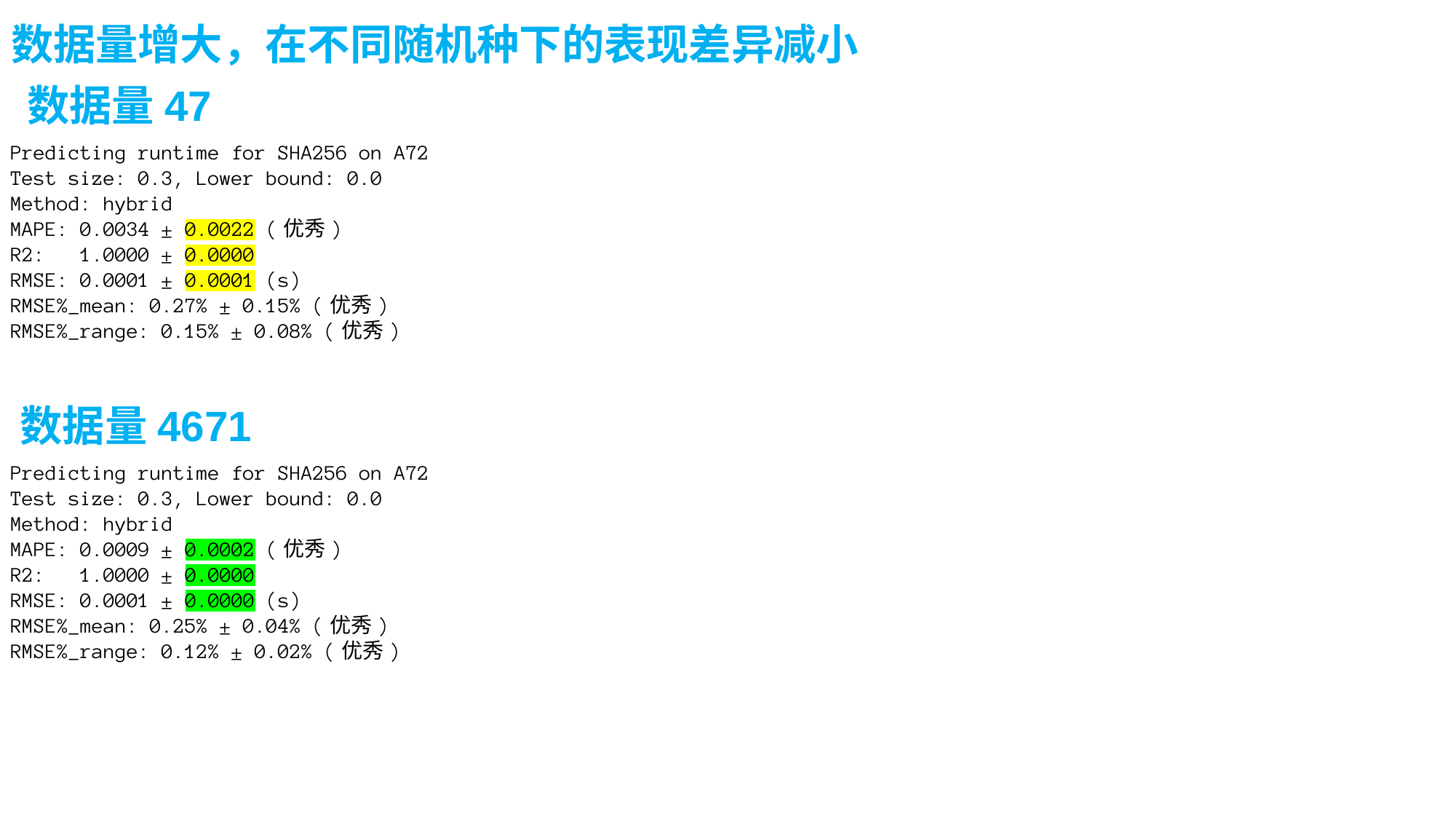

# 数据量增大，在不同随机种下的表现差异减小
数据量47
Predicting runtime for SHA256 on A72
Test size: 0.3, Lower bound: 0.0
Method: hybrid
MAPE: 0.0034 ± 0.0022 (优秀)
R2:   1.0000 ± 0.0000
RMSE: 0.0001 ± 0.0001 (s)
RMSE%_mean: 0.27% ± 0.15% (优秀)
RMSE%_range: 0.15% ± 0.08% (优秀)
数据量4671
Predicting runtime for SHA256 on A72
Test size: 0.3, Lower bound: 0.0
Method: hybrid
MAPE: 0.0009 ± 0.0002 (优秀)
R2:   1.0000 ± 0.0000
RMSE: 0.0001 ± 0.0000 (s)
RMSE%_mean: 0.25% ± 0.04% (优秀)
RMSE%_range: 0.12% ± 0.02% (优秀)